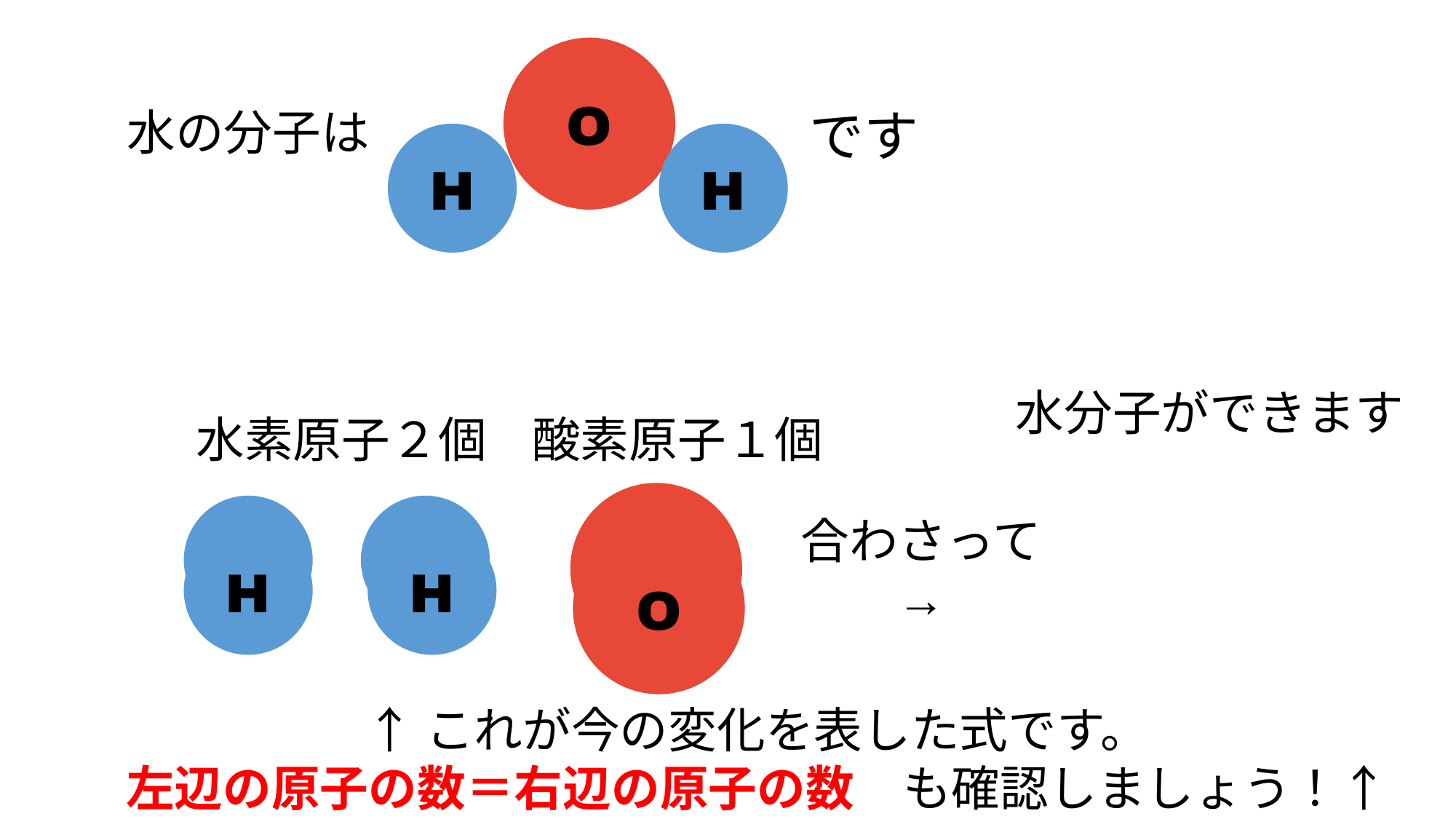

O
水の分子は
です
H
H
水分子ができます
酸素原子１個
水素原子２個
O
H
H
合わさって
→
O
H
H
↑これが今の変化を表した式です。
左辺の原子の数＝右辺の原子の数　も確認しましょう！↑